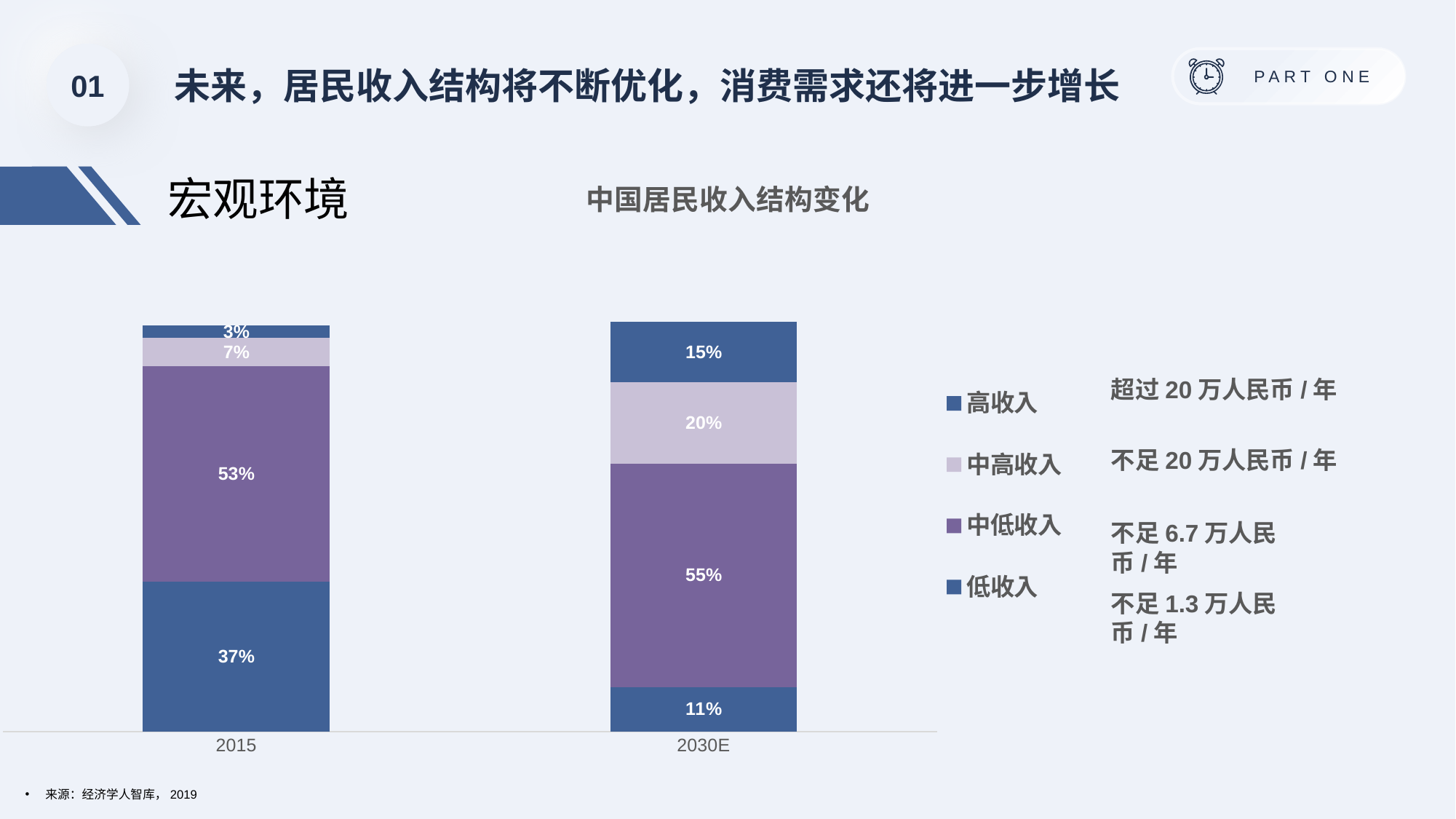

01
未来，居民收入结构将不断优化，消费需求还将进一步增长

### Chart: 中国居民收入结构变化

| Category | 低收入 | 中低收入 | 中高收入 | 高收入 |
|---|---|---|---|---|
| 2015 | 0.37 | 0.53 | 0.07 | 0.03 |
| 2030E | 0.11 | 0.55 | 0.2 | 0.15 |
宏观环境

超过20万人民币/年
不足20万人民币/年
不足6.7万人民币/年
不足1.3万人民币/年
来源：经济学人智库，2019